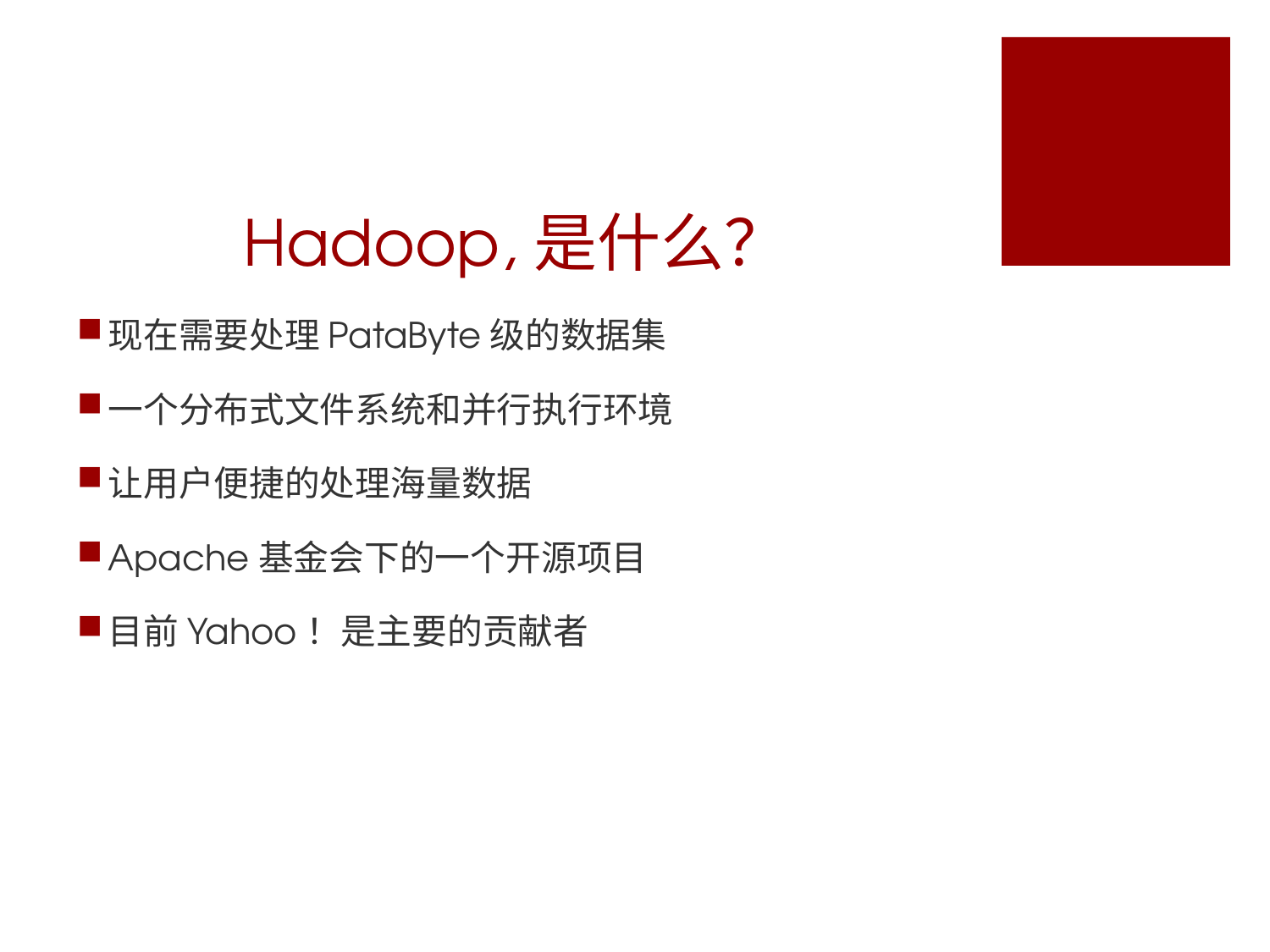

# Hadoop,是什么？
现在需要处理PataByte级的数据集
一个分布式文件系统和并行执行环境
让用户便捷的处理海量数据
Apache基金会下的一个开源项目
目前Yahoo！是主要的贡献者